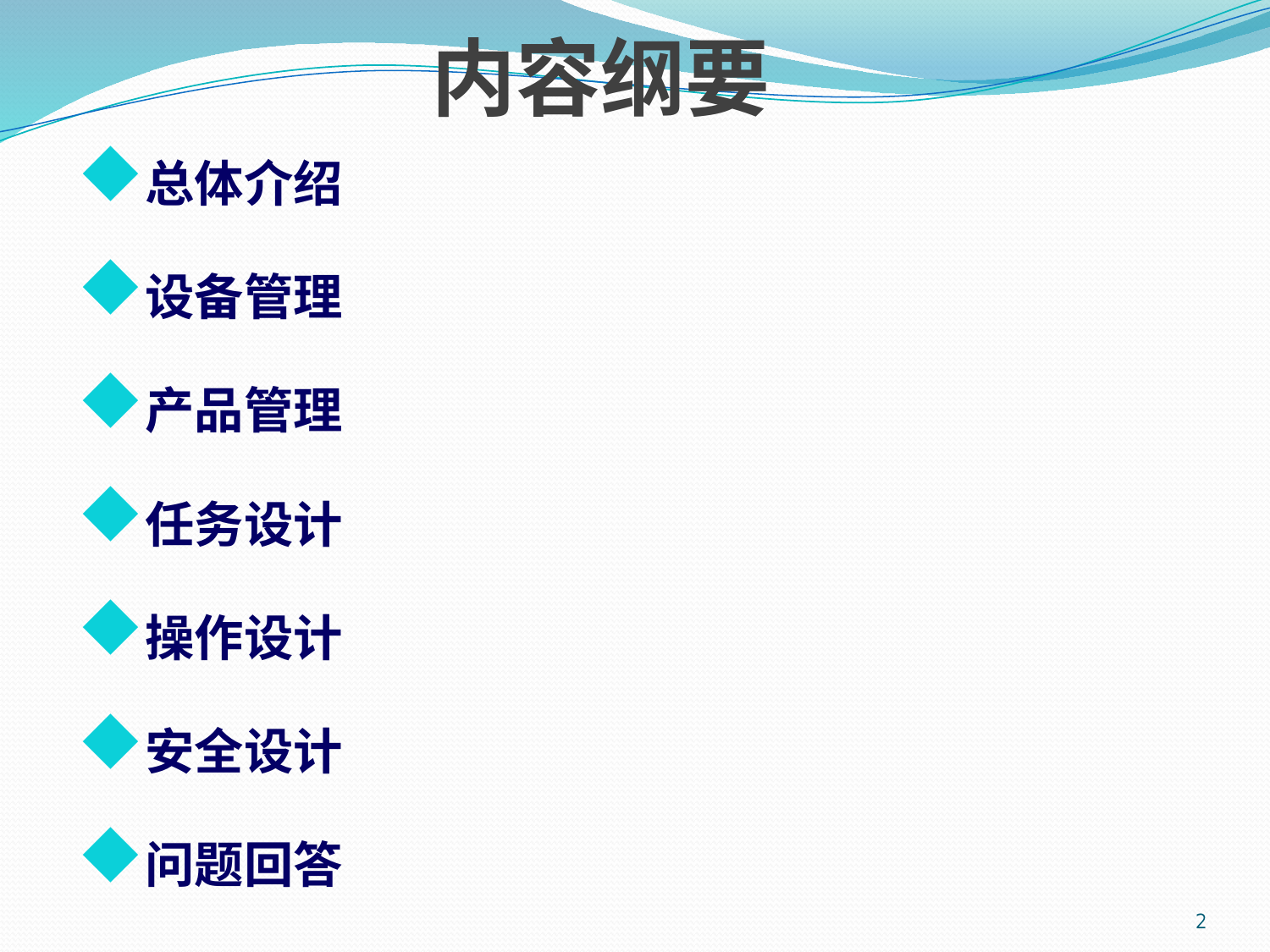

内容纲要

总体介绍

设备管理

产品管理

任务设计

操作设计

安全设计

问题回答

2